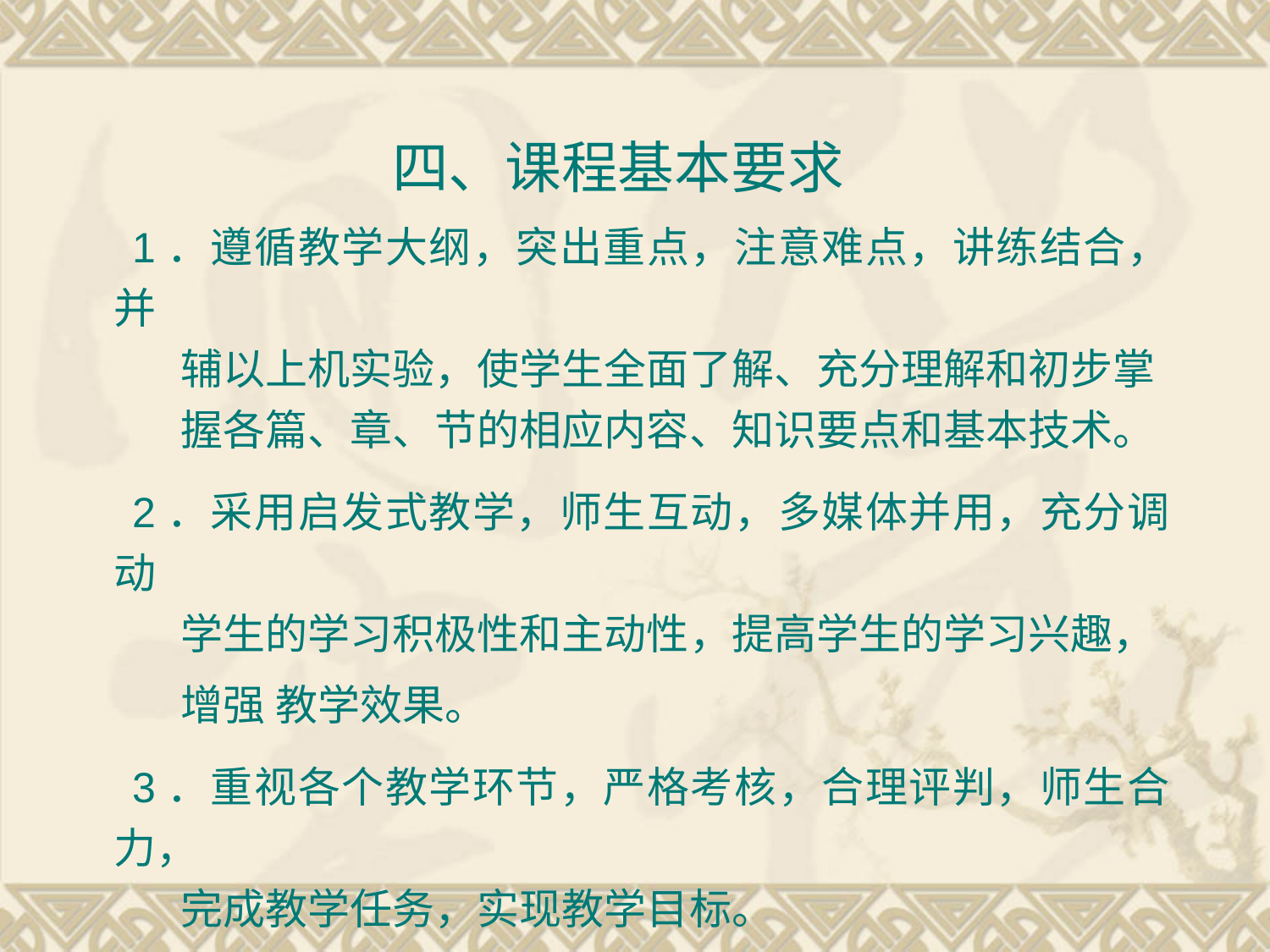

四、课程基本要求
     1．遵循教学大纲，突出重点，注意难点，讲练结合，并
           辅以上机实验，使学生全面了解、充分理解和初步掌
           握各篇、章、节的相应内容、知识要点和基本技术。
     2．采用启发式教学，师生互动，多媒体并用，充分调动
           学生的学习积极性和主动性，提高学生的学习兴趣，
           增强 教学效果。
     3．重视各个教学环节，严格考核，合理评判，师生合力，
           完成教学任务，实现教学目标。